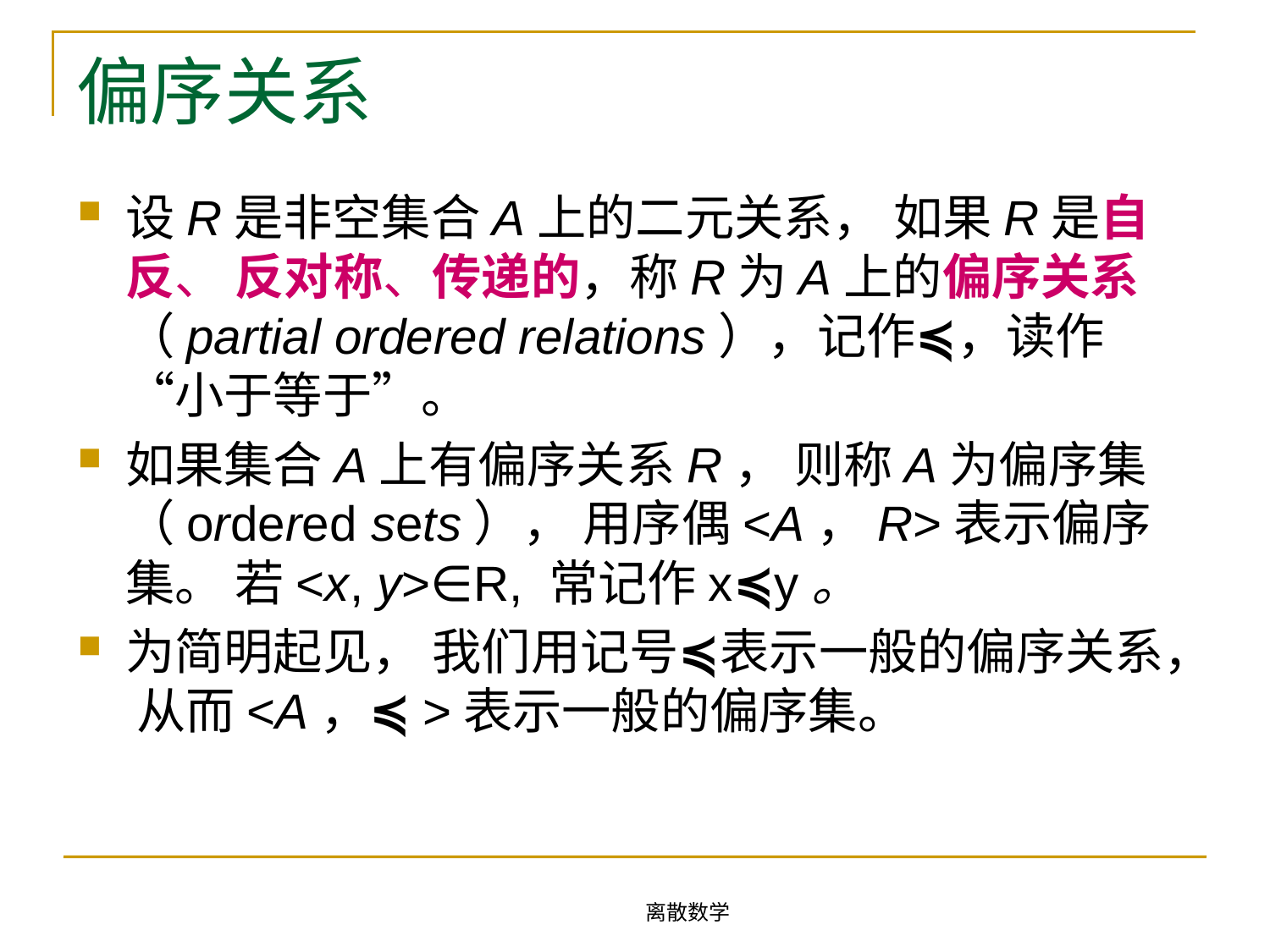

# 偏序关系
设R是非空集合A上的二元关系， 如果R是自反、 反对称、传递的，称R为A上的偏序关系（partial ordered relations），记作≼，读作“小于等于”。
如果集合A上有偏序关系R， 则称A为偏序集（ordered sets）， 用序偶<A，R>表示偏序集。 若<x, y>∈R, 常记作x≼y。
为简明起见， 我们用记号≼表示一般的偏序关系， 从而<A，≼>表示一般的偏序集。

离散数学
3